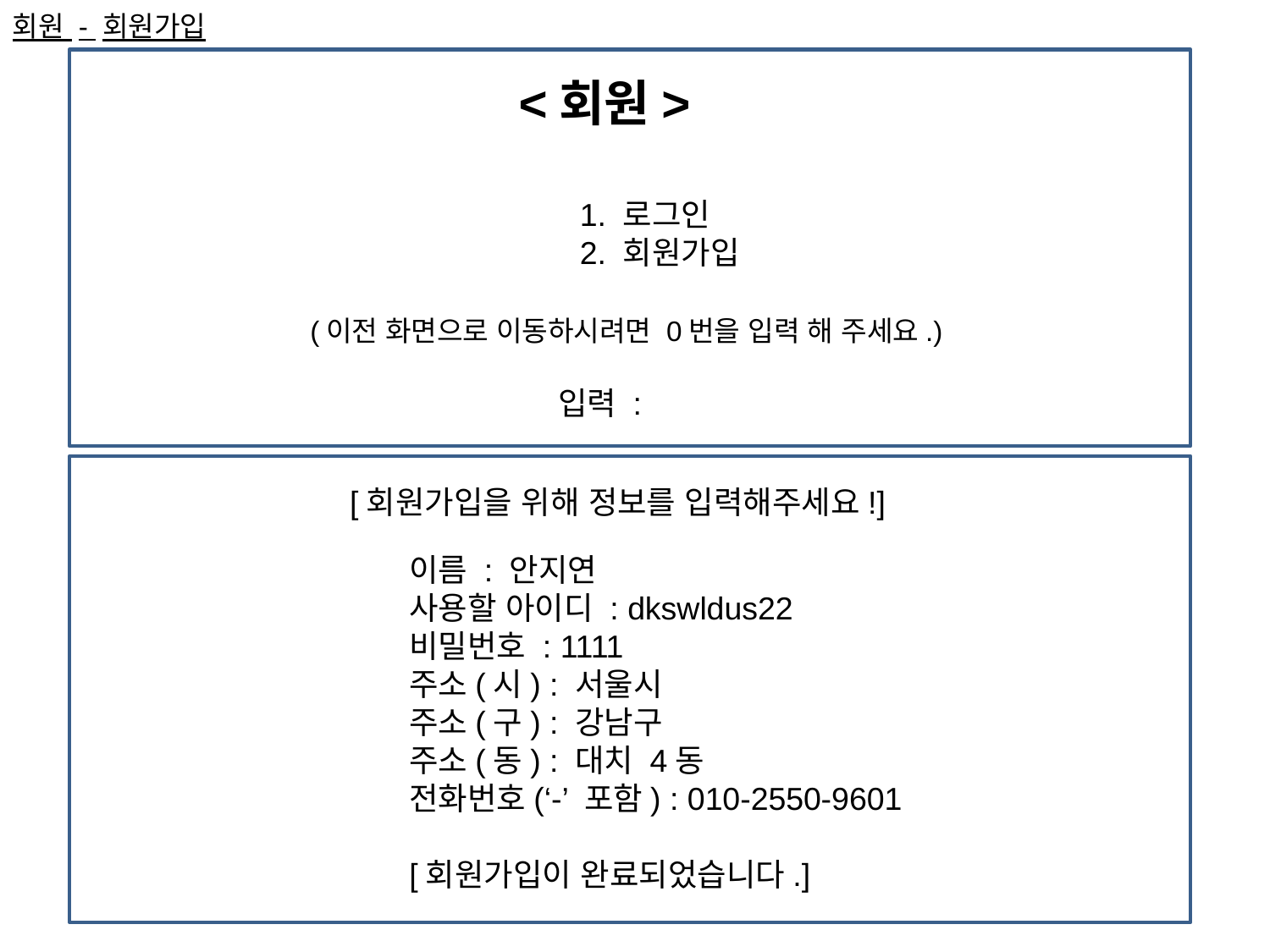

회원 - 회원가입

<회원>
				1. 로그인
				2. 회원가입
(이전 화면으로 이동하시려면 0번을 입력 해 주세요.)
입력 :

[회원가입을 위해 정보를 입력해주세요!]
이름 : 안지연
사용할 아이디 : dkswldus22
비밀번호 : 1111
주소(시) : 서울시
주소(구) : 강남구
주소(동) : 대치 4동
전화번호(‘-’ 포함) : 010-2550-9601

[회원가입이 완료되었습니다.]